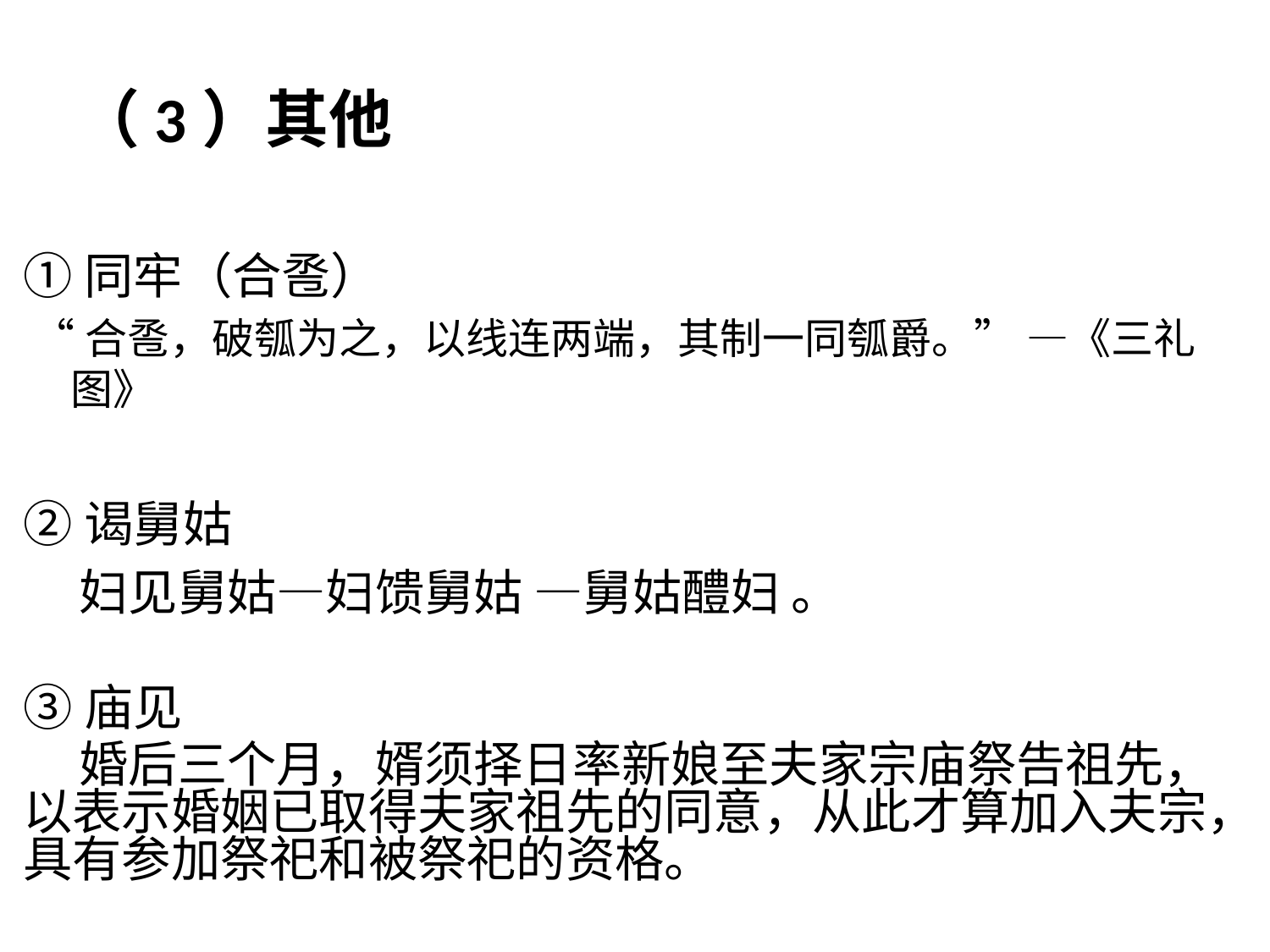

# （3）其他

①同牢（合卺）
 “合卺，破瓠为之，以线连两端，其制一同瓠爵。” —《三礼图》

②谒舅姑
    妇见舅姑—妇馈舅姑 —舅姑醴妇 。

③庙见
    婚后三个月，婿须择日率新娘至夫家宗庙祭告祖先，以表示婚姻已取得夫家祖先的同意，从此才算加入夫宗，具有参加祭祀和被祭祀的资格。